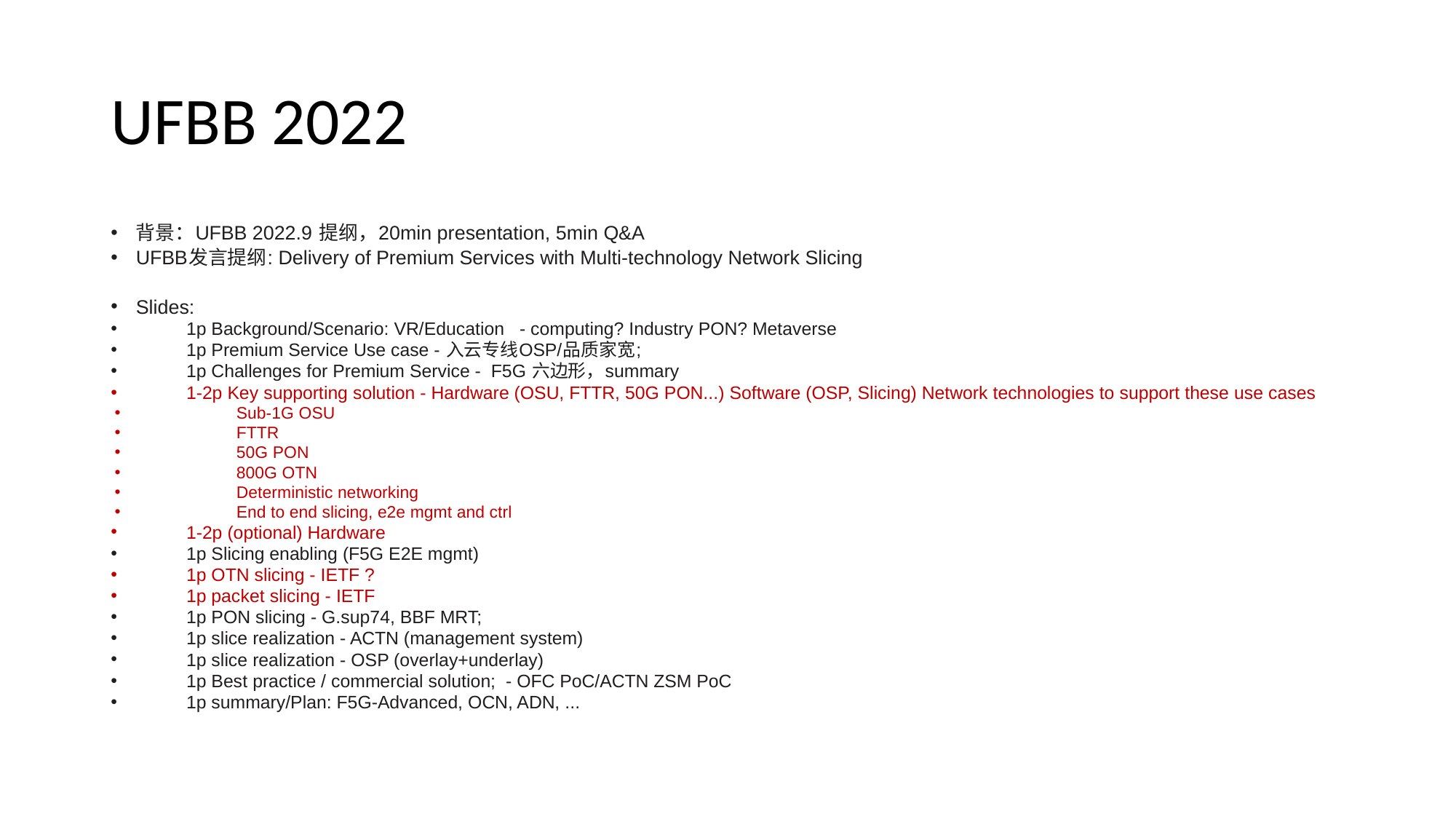

# UFBB 2022
背景：UFBB 2022.9 提纲，20min presentation, 5min Q&A
UFBB发言提纲: Delivery of Premium Services with Multi-technology Network Slicing

Slides:
1p Background/Scenario: VR/Education   - computing? Industry PON? Metaverse
1p Premium Service Use case - 入云专线OSP/品质家宽;
1p Challenges for Premium Service -  F5G 六边形，summary
1-2p Key supporting solution - Hardware (OSU, FTTR, 50G PON...) Software (OSP, Slicing) Network technologies to support these use cases
Sub-1G OSU
FTTR
50G PON
800G OTN
Deterministic networking
End to end slicing, e2e mgmt and ctrl
1-2p (optional) Hardware
1p Slicing enabling (F5G E2E mgmt)
1p OTN slicing - IETF ?
1p packet slicing - IETF
1p PON slicing - G.sup74, BBF MRT;
1p slice realization - ACTN (management system)
1p slice realization - OSP (overlay+underlay)
1p Best practice / commercial solution;  - OFC PoC/ACTN ZSM PoC
1p summary/Plan: F5G-Advanced, OCN, ADN, ...